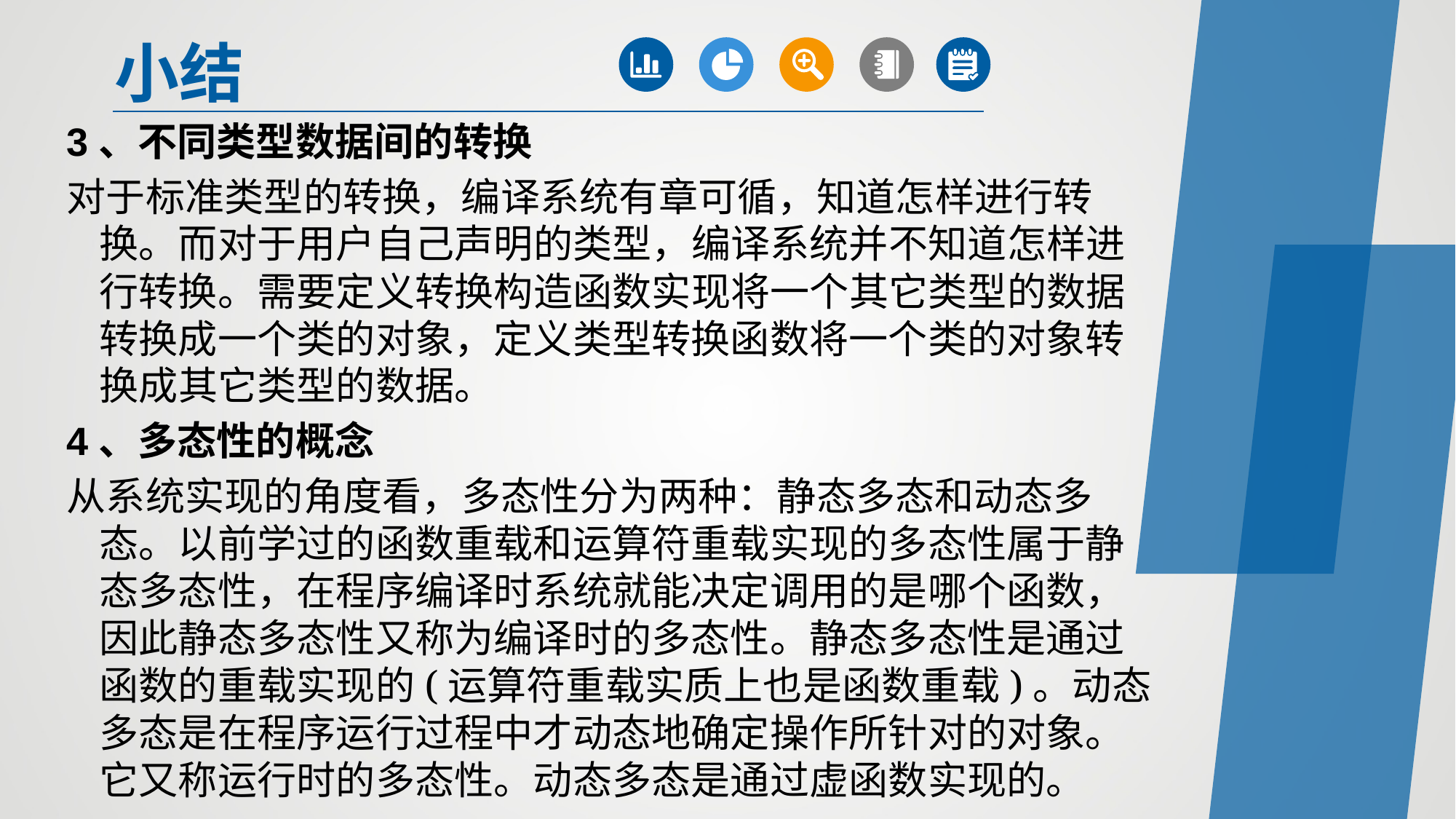

小结

3、不同类型数据间的转换
对于标准类型的转换，编译系统有章可循，知道怎样进行转换。而对于用户自己声明的类型，编译系统并不知道怎样进行转换。需要定义转换构造函数实现将一个其它类型的数据转换成一个类的对象，定义类型转换函数将一个类的对象转换成其它类型的数据。
4、多态性的概念
从系统实现的角度看，多态性分为两种：静态多态和动态多态。以前学过的函数重载和运算符重载实现的多态性属于静态多态性，在程序编译时系统就能决定调用的是哪个函数，因此静态多态性又称为编译时的多态性。静态多态性是通过函数的重载实现的(运算符重载实质上也是函数重载)。动态多态是在程序运行过程中才动态地确定操作所针对的对象。它又称运行时的多态性。动态多态是通过虚函数实现的。